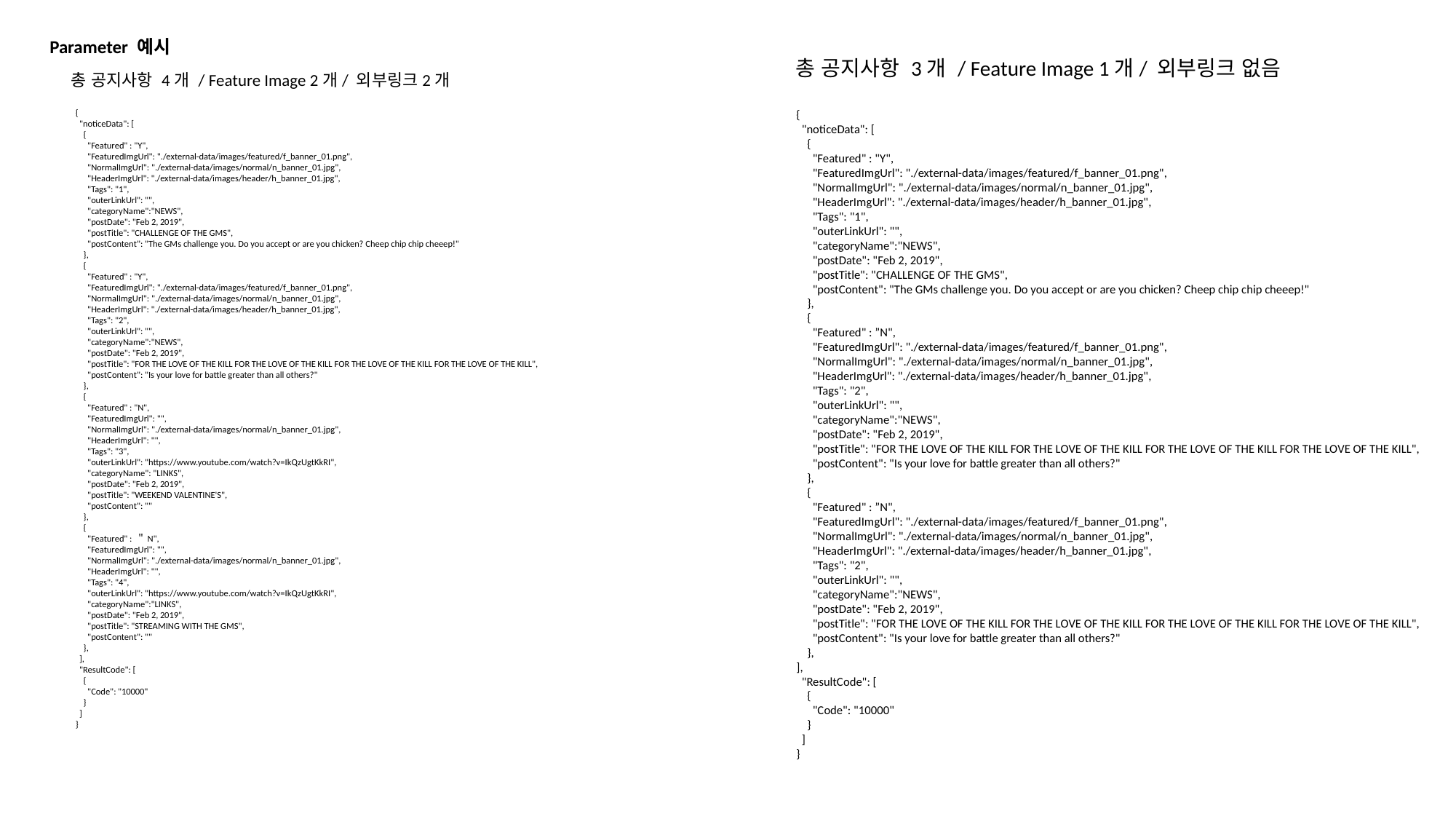

Parameter 예시
총 공지사항 3개 / Feature Image 1개/ 외부링크 없음
총 공지사항 4개 / Feature Image 2개/ 외부링크2개
{
  "noticeData": [
    {
      "Featured" : "Y",
      "FeaturedImgUrl": "./external-data/images/featured/f_banner_01.png",
      "NormalImgUrl": "./external-data/images/normal/n_banner_01.jpg",
      "HeaderImgUrl": "./external-data/images/header/h_banner_01.jpg",
      "Tags": "1",
      "outerLinkUrl": "",
      "categoryName":"NEWS",
      "postDate": "Feb 2, 2019",
      "postTitle": "CHALLENGE OF THE GMS",
      "postContent": "The GMs challenge you. Do you accept or are you chicken? Cheep chip chip cheeep!"
    },
    {
      "Featured" : "Y",
      "FeaturedImgUrl": "./external-data/images/featured/f_banner_01.png",
      "NormalImgUrl": "./external-data/images/normal/n_banner_01.jpg",
      "HeaderImgUrl": "./external-data/images/header/h_banner_01.jpg",
      "Tags": "2",
      "outerLinkUrl": "",
      "categoryName":"NEWS",
      "postDate": "Feb 2, 2019",
      "postTitle": "FOR THE LOVE OF THE KILL FOR THE LOVE OF THE KILL FOR THE LOVE OF THE KILL FOR THE LOVE OF THE KILL",
      "postContent": "Is your love for battle greater than all others?"
    },
    {
      "Featured" : "N",
      "FeaturedImgUrl": "",
      "NormalImgUrl": "./external-data/images/normal/n_banner_01.jpg",
      "HeaderImgUrl": "",
      "Tags": "3",
      "outerLinkUrl": "https://www.youtube.com/watch?v=IkQzUgtKkRI",
      "categoryName": "LINKS",
      "postDate": "Feb 2, 2019",
      "postTitle": "WEEKEND VALENTINE'S",
      "postContent": ""
    },
    {
      "Featured" : ＂N",
      "FeaturedImgUrl": "",
      "NormalImgUrl": "./external-data/images/normal/n_banner_01.jpg",
      "HeaderImgUrl": "",
      "Tags": "4",
      "outerLinkUrl": "https://www.youtube.com/watch?v=IkQzUgtKkRI",
      "categoryName":"LINKS",
      "postDate": "Feb 2, 2019",
      "postTitle": "STREAMING WITH THE GMS",
      "postContent": ""
    },
  ],
  "ResultCode": [
    {
      "Code": "10000"
    }
  ]
}
{
  "noticeData": [
    {
      "Featured" : "Y",
      "FeaturedImgUrl": "./external-data/images/featured/f_banner_01.png",
      "NormalImgUrl": "./external-data/images/normal/n_banner_01.jpg",
      "HeaderImgUrl": "./external-data/images/header/h_banner_01.jpg",
      "Tags": "1",
      "outerLinkUrl": "",
      "categoryName":"NEWS",
      "postDate": "Feb 2, 2019",
      "postTitle": "CHALLENGE OF THE GMS",
      "postContent": "The GMs challenge you. Do you accept or are you chicken? Cheep chip chip cheeep!"
    },
    {
      "Featured" : ”N",
      "FeaturedImgUrl": "./external-data/images/featured/f_banner_01.png",
      "NormalImgUrl": "./external-data/images/normal/n_banner_01.jpg",
      "HeaderImgUrl": "./external-data/images/header/h_banner_01.jpg",
      "Tags": "2",
      "outerLinkUrl": "",
      "categoryName":"NEWS",
      "postDate": "Feb 2, 2019",
      "postTitle": "FOR THE LOVE OF THE KILL FOR THE LOVE OF THE KILL FOR THE LOVE OF THE KILL FOR THE LOVE OF THE KILL",
      "postContent": "Is your love for battle greater than all others?"
    },
    {
      "Featured" : ”N",
      "FeaturedImgUrl": "./external-data/images/featured/f_banner_01.png",
      "NormalImgUrl": "./external-data/images/normal/n_banner_01.jpg",
      "HeaderImgUrl": "./external-data/images/header/h_banner_01.jpg",
      "Tags": "2",
      "outerLinkUrl": "",
      "categoryName":"NEWS",
      "postDate": "Feb 2, 2019",
      "postTitle": "FOR THE LOVE OF THE KILL FOR THE LOVE OF THE KILL FOR THE LOVE OF THE KILL FOR THE LOVE OF THE KILL",
      "postContent": "Is your love for battle greater than all others?"
    },
],
  "ResultCode": [
    {
      "Code": "10000"
    }
  ]
}